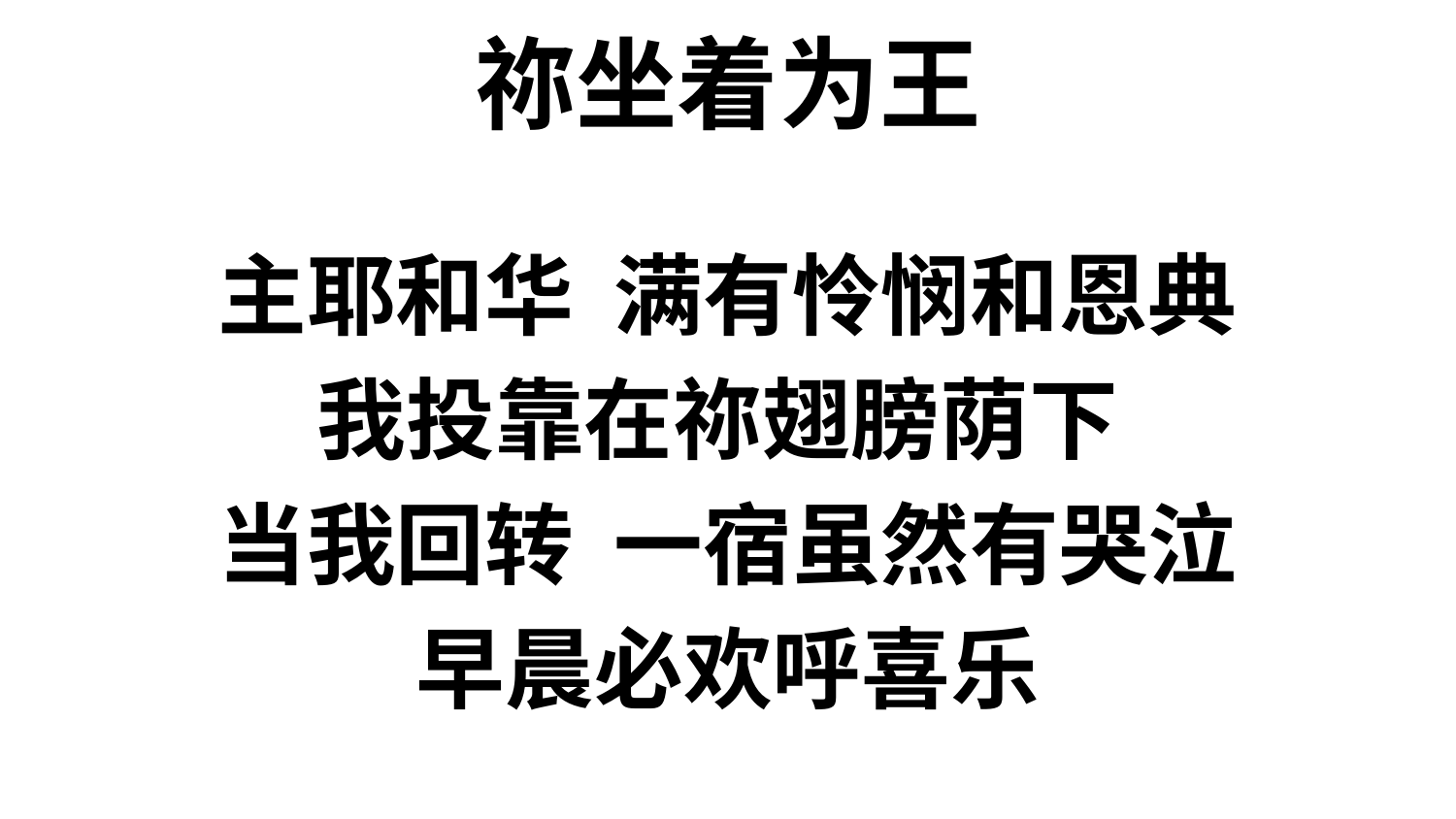

# 祢坐着为王

主耶和华  满有怜悯和恩典
我投靠在祢翅膀荫下
当我回转  一宿虽然有哭泣
早晨必欢呼喜乐